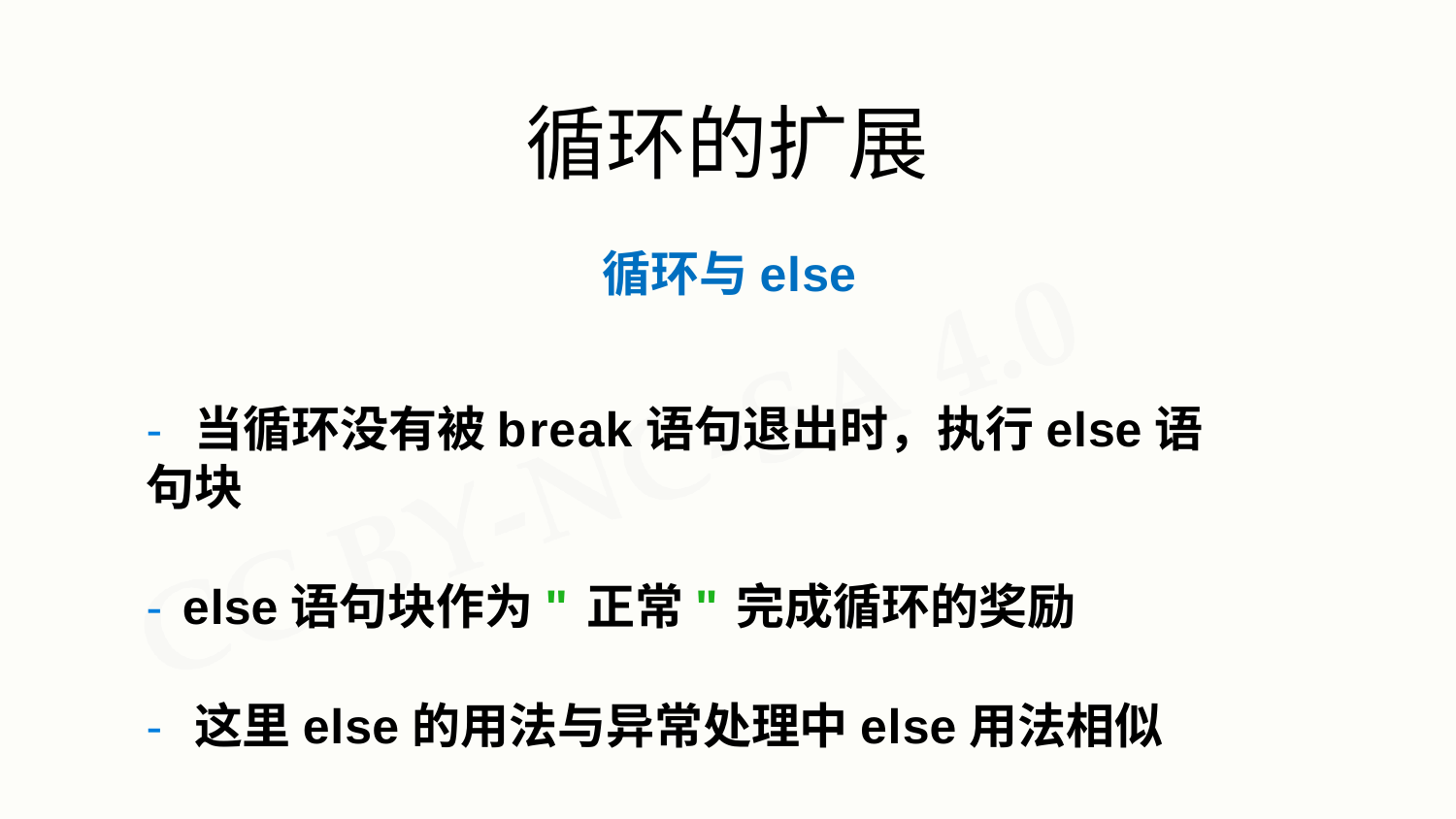

# 循环的扩展
循环与else

- 当循环没有被break语句退出时，执行else语句块

- else语句块作为"正常"完成循环的奖励

- 这里else的用法与异常处理中else用法相似